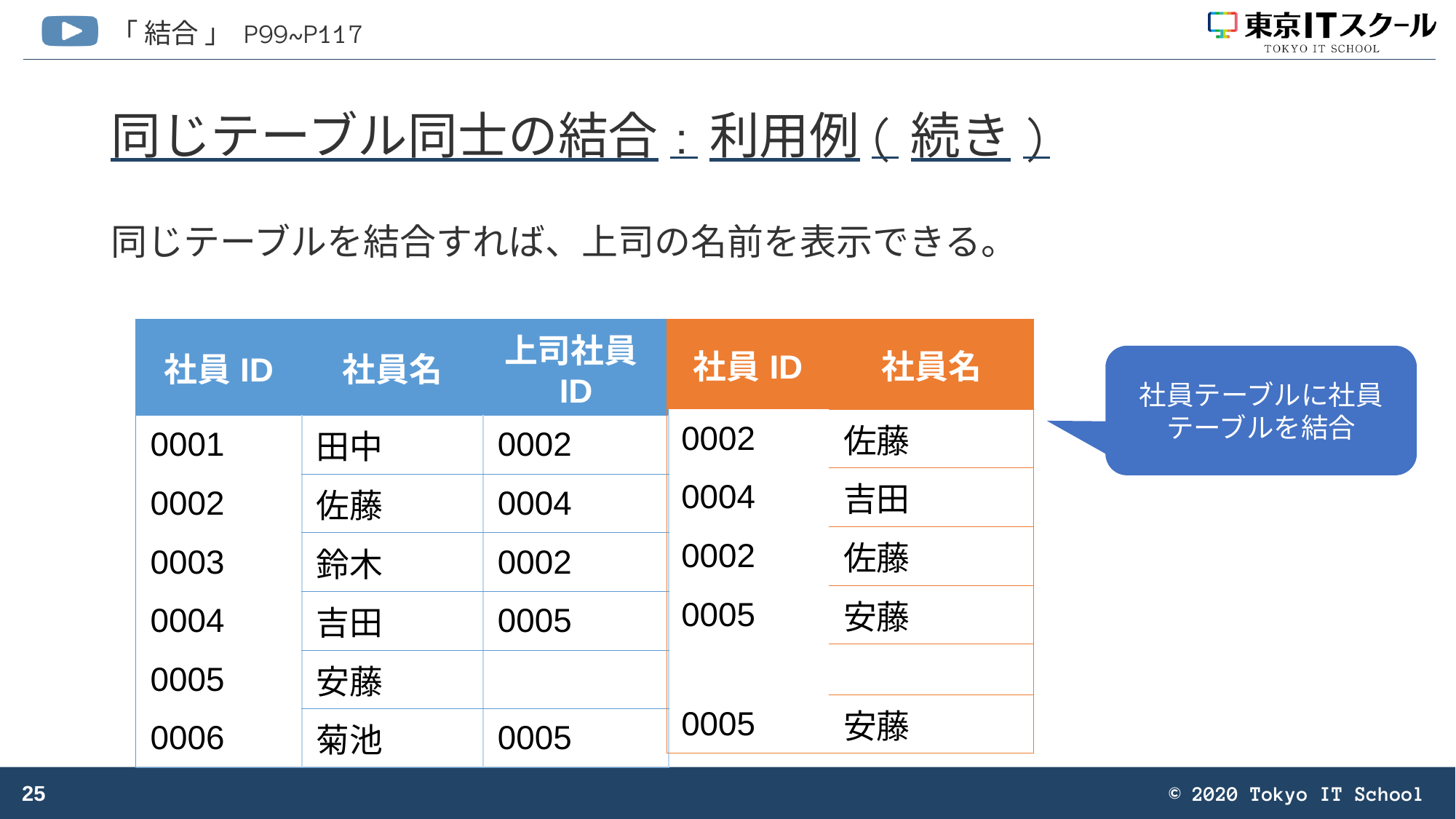

# 同じテーブル同士の結合:利用例(続き)
同じテーブルを結合すれば、上司の名前を表示できる。
| 社員ID | 社員名 | 上司社員ID |
| --- | --- | --- |
| 0001 | 田中 | 0002 |
| 0002 | 佐藤 | 0004 |
| 0003 | 鈴木 | 0002 |
| 0004 | 吉田 | 0005 |
| 0005 | 安藤 |  |
| 0006 | 菊池 | 0005 |
| 社員ID | 社員名 |
| --- | --- |
| 0002 | 佐藤 |
| 0004 | 吉田 |
| 0002 | 佐藤 |
| 0005 | 安藤 |
|  |  |
| 0005 | 安藤 |
社員テーブルに社員テーブルを結合
25